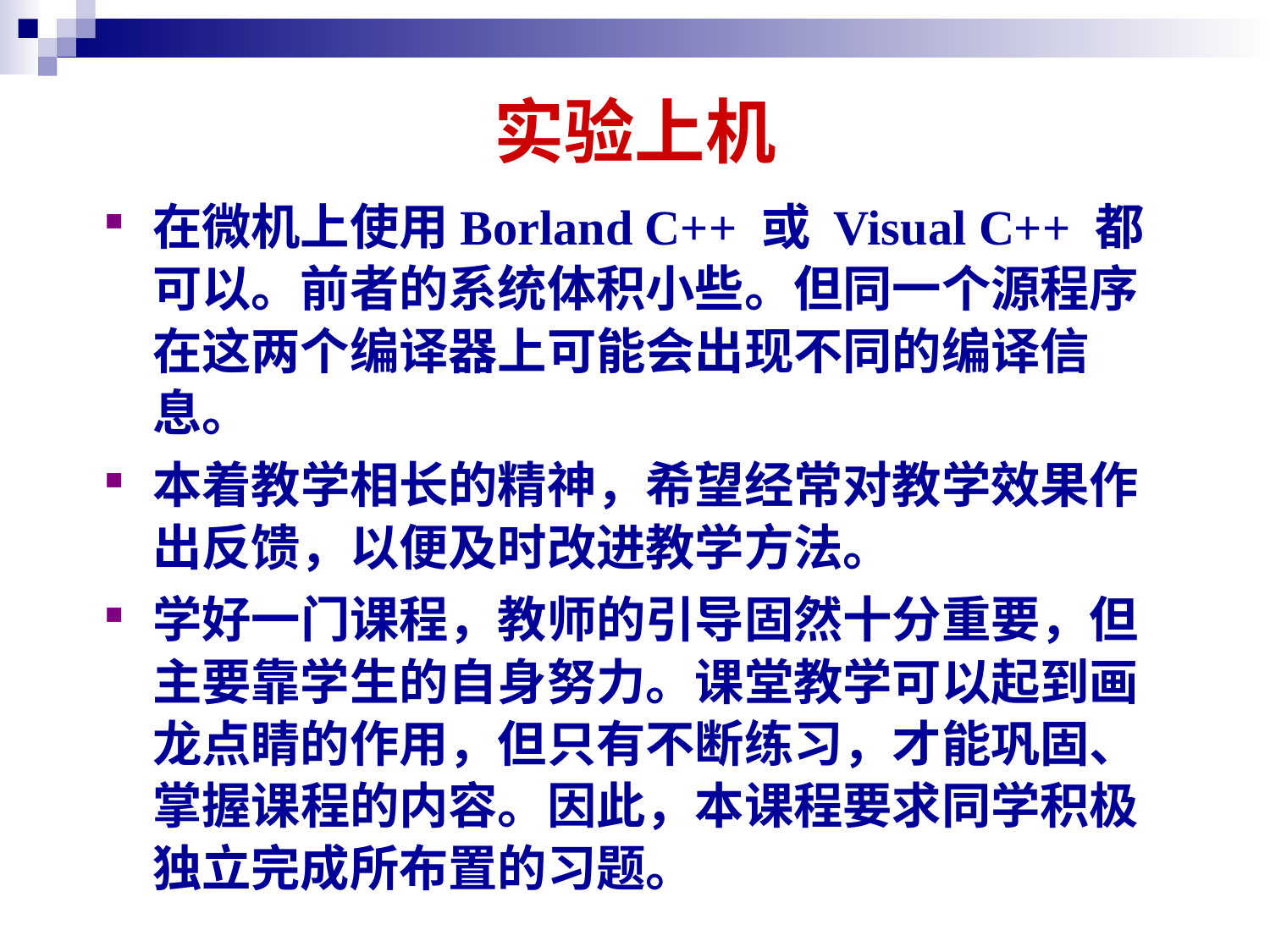

# 实验上机
在微机上使用Borland C++ 或 Visual C++ 都可以。前者的系统体积小些。但同一个源程序在这两个编译器上可能会出现不同的编译信息。
本着教学相长的精神，希望经常对教学效果作出反馈，以便及时改进教学方法。
学好一门课程，教师的引导固然十分重要，但主要靠学生的自身努力。课堂教学可以起到画龙点睛的作用，但只有不断练习，才能巩固、掌握课程的内容。因此，本课程要求同学积极独立完成所布置的习题。